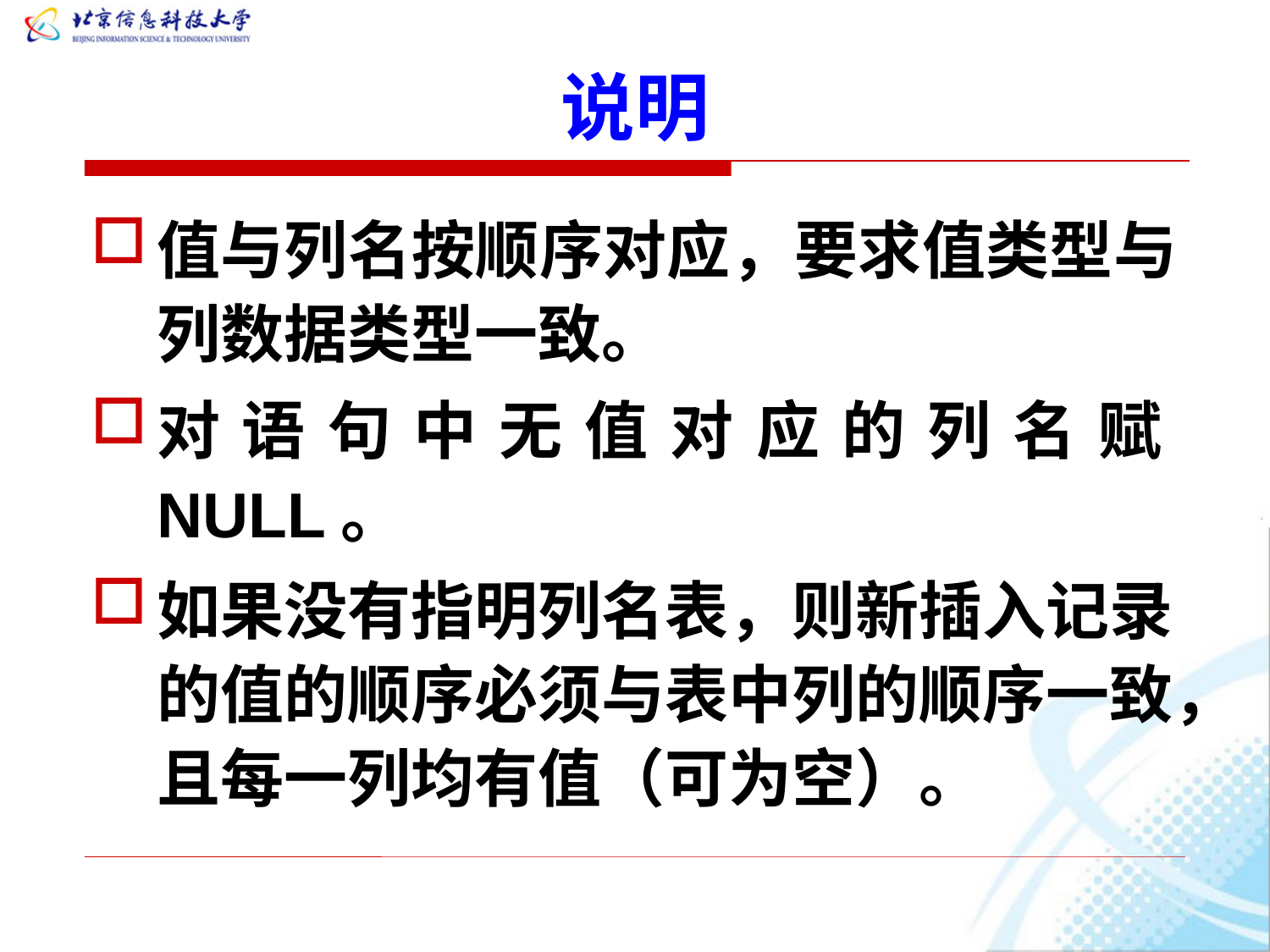

# 说明
值与列名按顺序对应，要求值类型与列数据类型一致。
对语句中无值对应的列名赋NULL。
如果没有指明列名表，则新插入记录的值的顺序必须与表中列的顺序一致，且每一列均有值（可为空）。

143